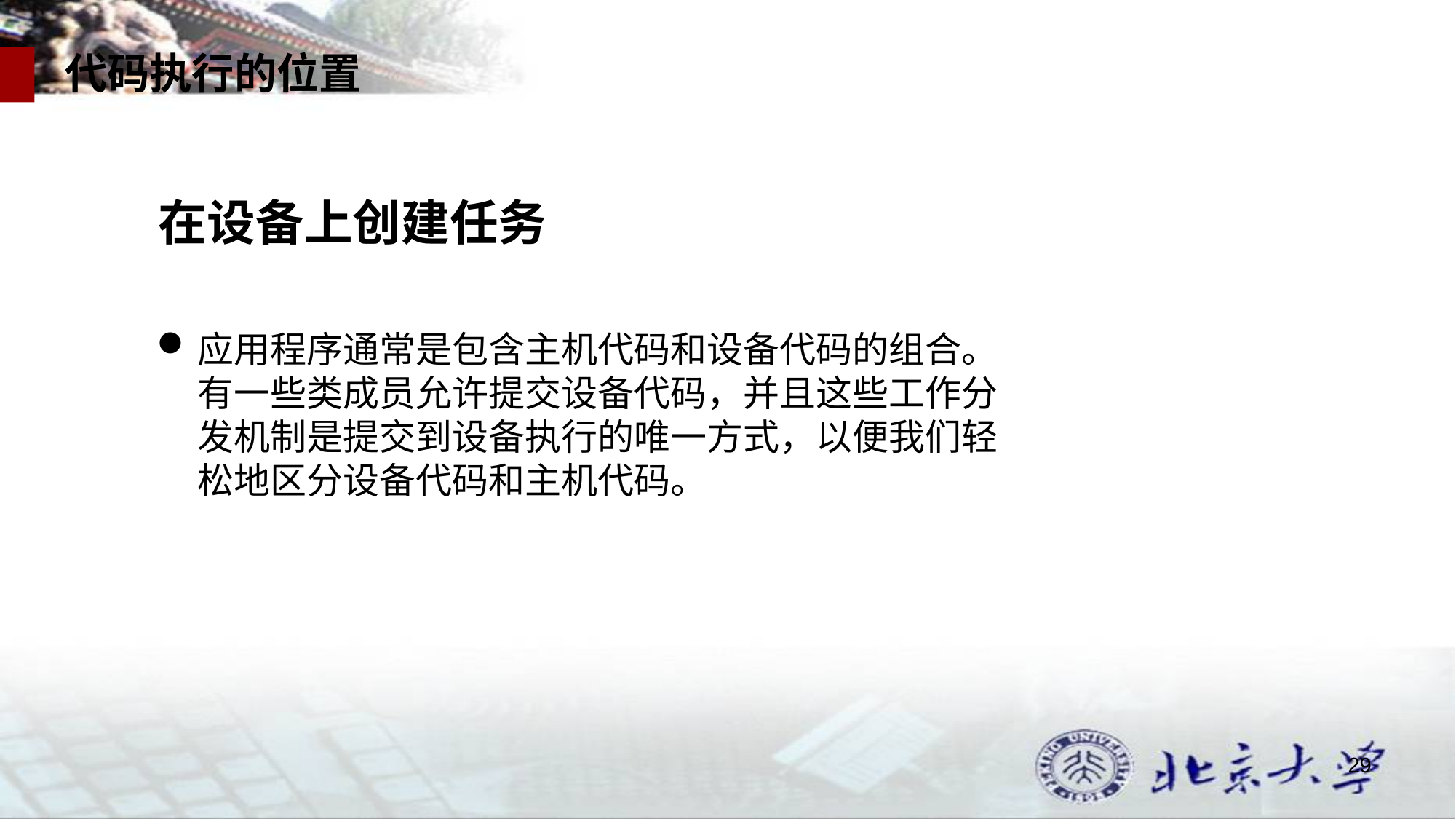

代码执行的位置

在设备上创建任务
应用程序通常是包含主机代码和设备代码的组合。有一些类成员允许提交设备代码，并且这些工作分发机制是提交到设备执行的唯一方式，以便我们轻松地区分设备代码和主机代码。
29